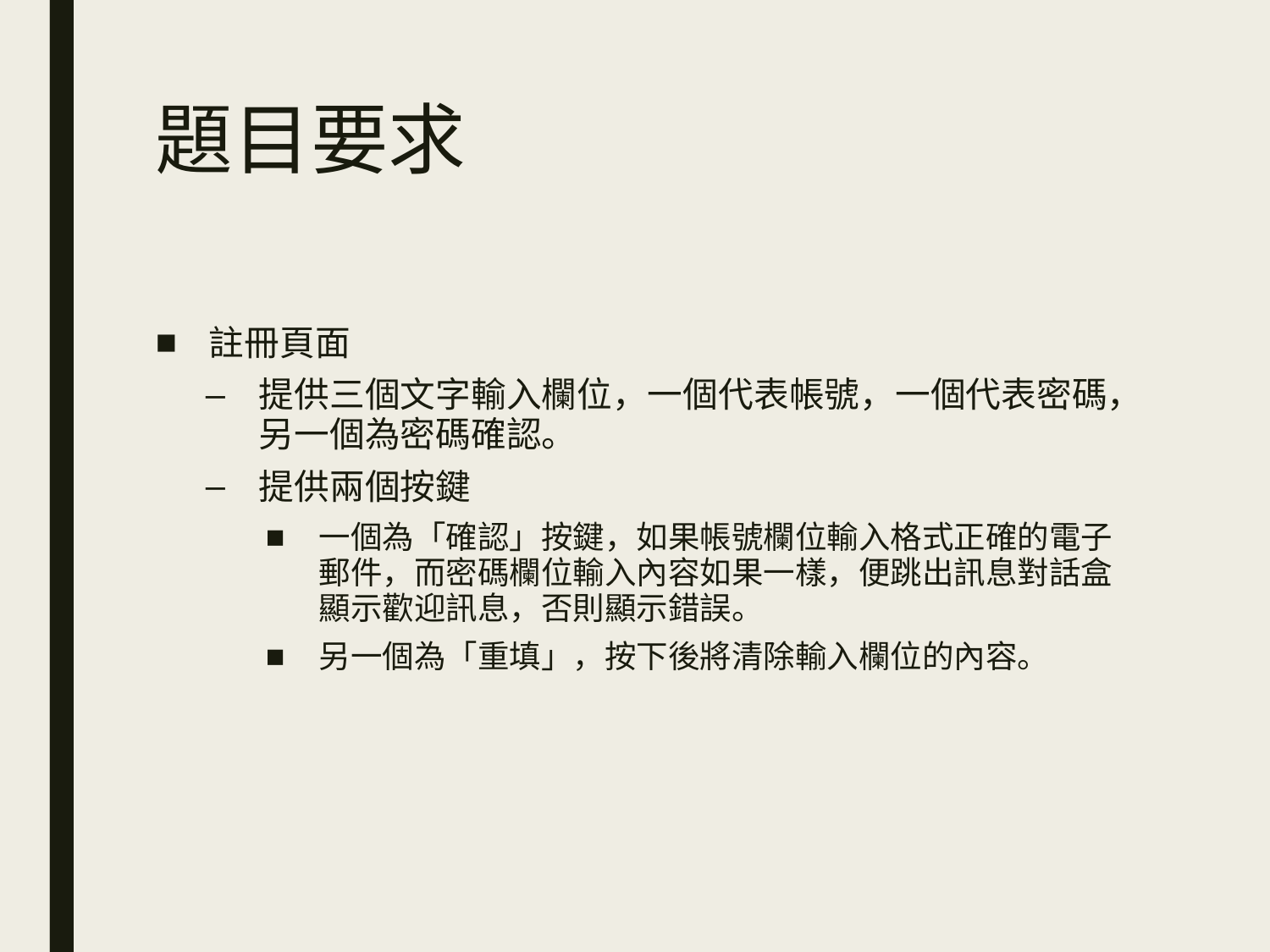

# 題目要求
註冊頁面
提供三個文字輸入欄位，一個代表帳號，一個代表密碼，另一個為密碼確認。
提供兩個按鍵
一個為「確認」按鍵，如果帳號欄位輸入格式正確的電子郵件，而密碼欄位輸入內容如果一樣，便跳出訊息對話盒顯示歡迎訊息，否則顯示錯誤。
另一個為「重填」，按下後將清除輸入欄位的內容。